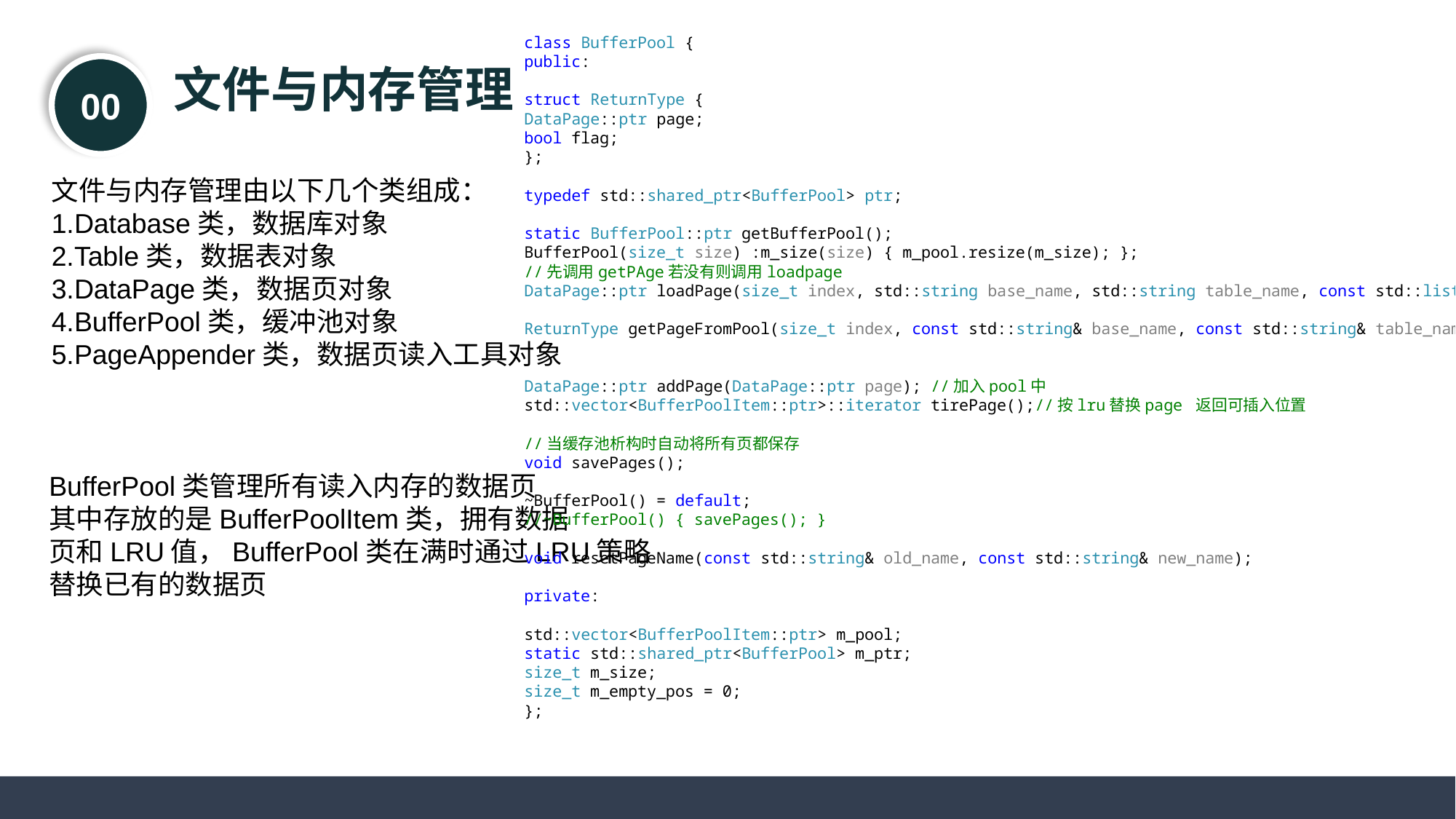

class BufferPool {
public:

struct ReturnType {
DataPage::ptr page;
bool flag;
};

typedef std::shared_ptr<BufferPool> ptr;

static BufferPool::ptr getBufferPool();
BufferPool(size_t size) :m_size(size) { m_pool.resize(m_size); };
//先调用getPAge若没有则调用loadpage
DataPage::ptr loadPage(size_t index, std::string base_name, std::string table_name, const std::list<TableMode>& modes, const char* type);

ReturnType getPageFromPool(size_t index, const std::string& base_name, const std::string& table_name, const char* type);

DataPage::ptr addPage(DataPage::ptr page); //加入pool中
std::vector<BufferPoolItem::ptr>::iterator tirePage();//按lru替换page 返回可插入位置

//当缓存池析构时自动将所有页都保存
void savePages();

~BufferPool() = default;
//~BufferPool() { savePages(); }

void resetPageName(const std::string& old_name, const std::string& new_name);

private:

std::vector<BufferPoolItem::ptr> m_pool;
static std::shared_ptr<BufferPool> m_ptr;
size_t m_size;
size_t m_empty_pos = 0;
};
文件与内存管理
00
文件与内存管理由以下几个类组成：
1.Database类，数据库对象
2.Table类，数据表对象
3.DataPage类，数据页对象
4.BufferPool类，缓冲池对象
5.PageAppender类，数据页读入工具对象
BufferPool类管理所有读入内存的数据页
其中存放的是BufferPoolItem类，拥有数据
页和LRU值，BufferPool类在满时通过LRU策略
替换已有的数据页